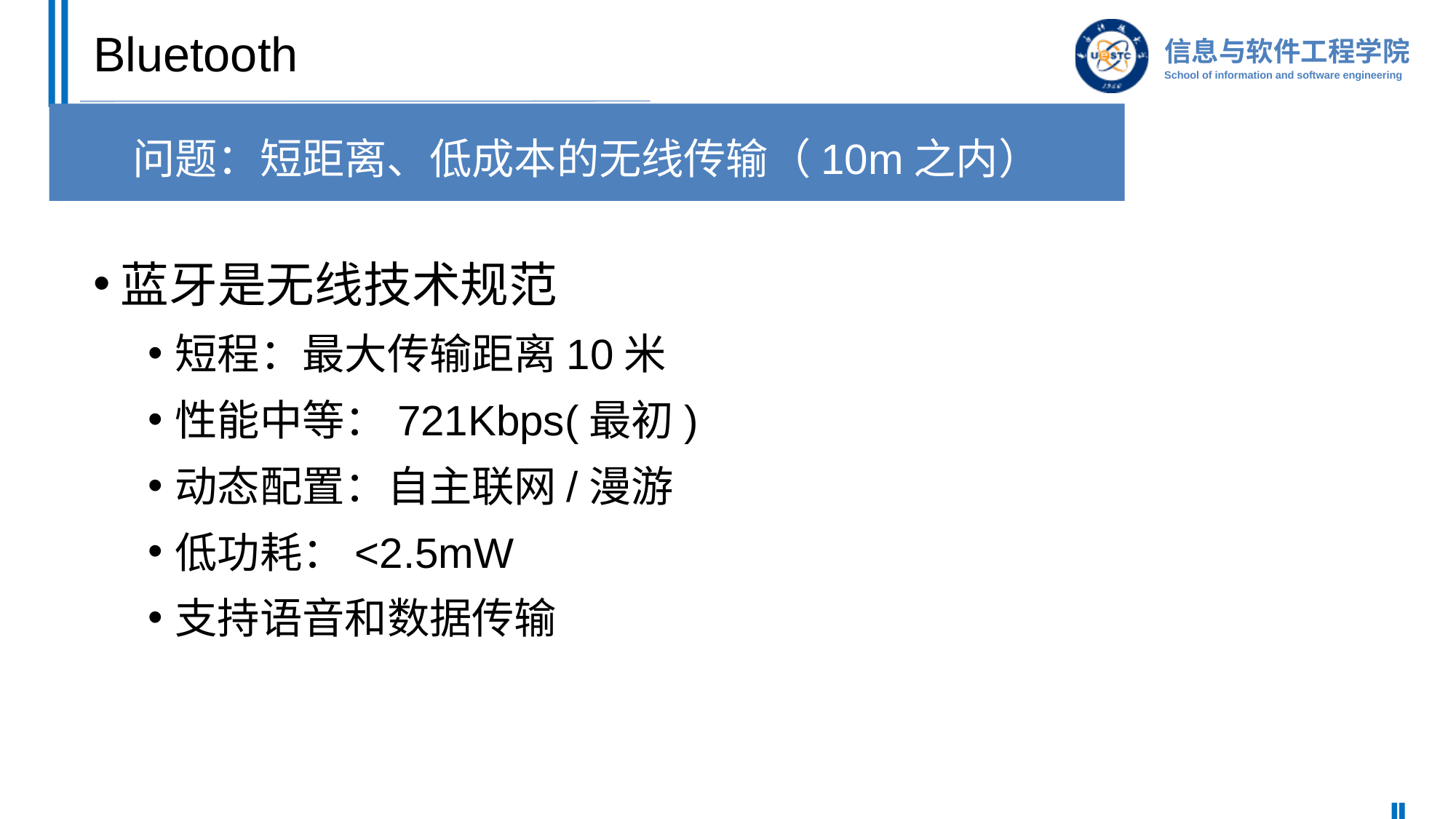

# Bluetooth
问题：短距离、低成本的无线传输（10m之内）
蓝牙是无线技术规范
短程：最大传输距离10米
性能中等：721Kbps(最初)
动态配置：自主联网/漫游
低功耗：<2.5mW
支持语音和数据传输